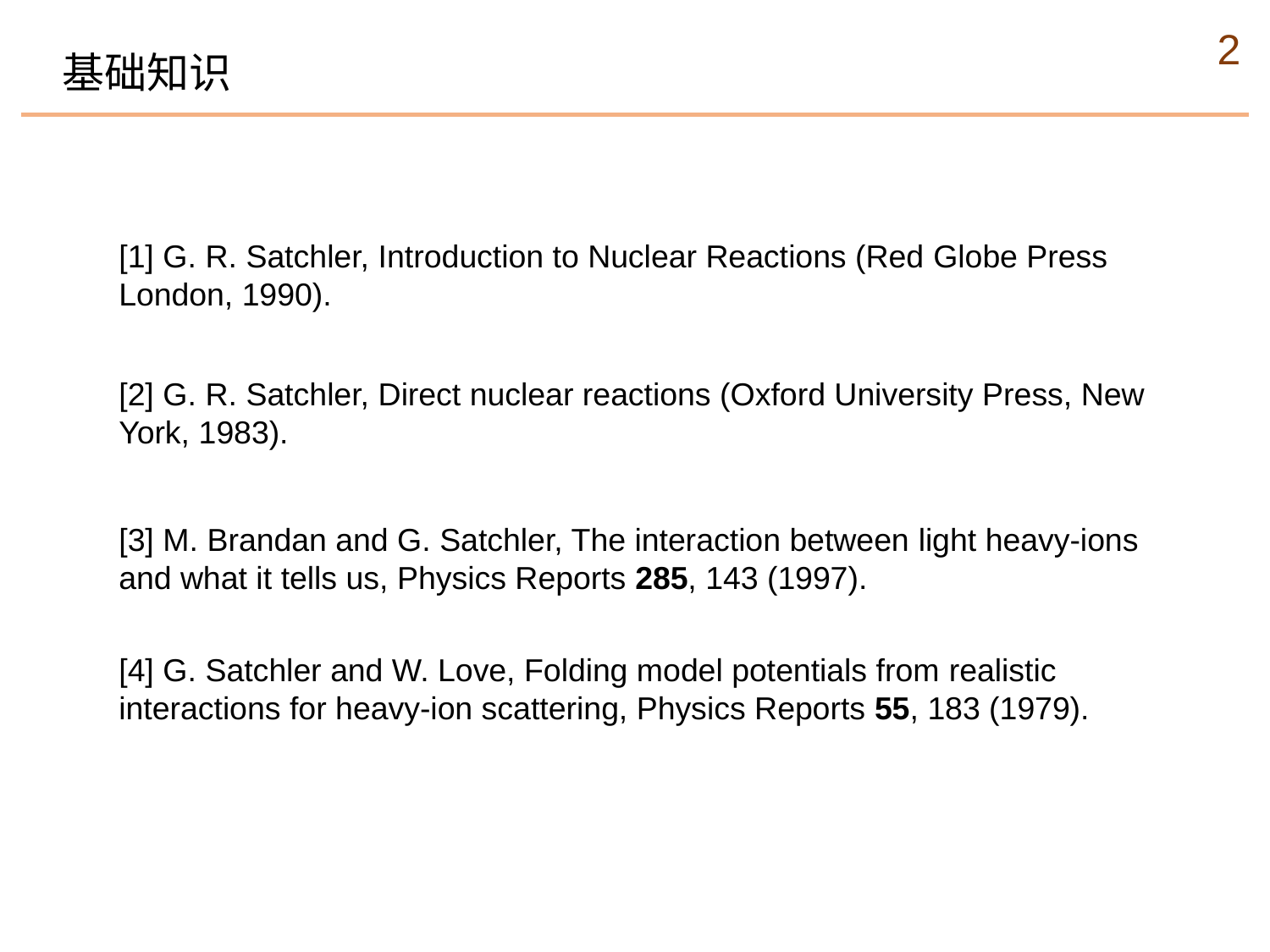

2
基础知识
[1] G. R. Satchler, Introduction to Nuclear Reactions (Red Globe Press London, 1990).
[2] G. R. Satchler, Direct nuclear reactions (Oxford University Press, New York, 1983).
[3] M. Brandan and G. Satchler, The interaction between light heavy-ions and what it tells us, Physics Reports 285, 143 (1997).
[4] G. Satchler and W. Love, Folding model potentials from realistic interactions for heavy-ion scattering, Physics Reports 55, 183 (1979).